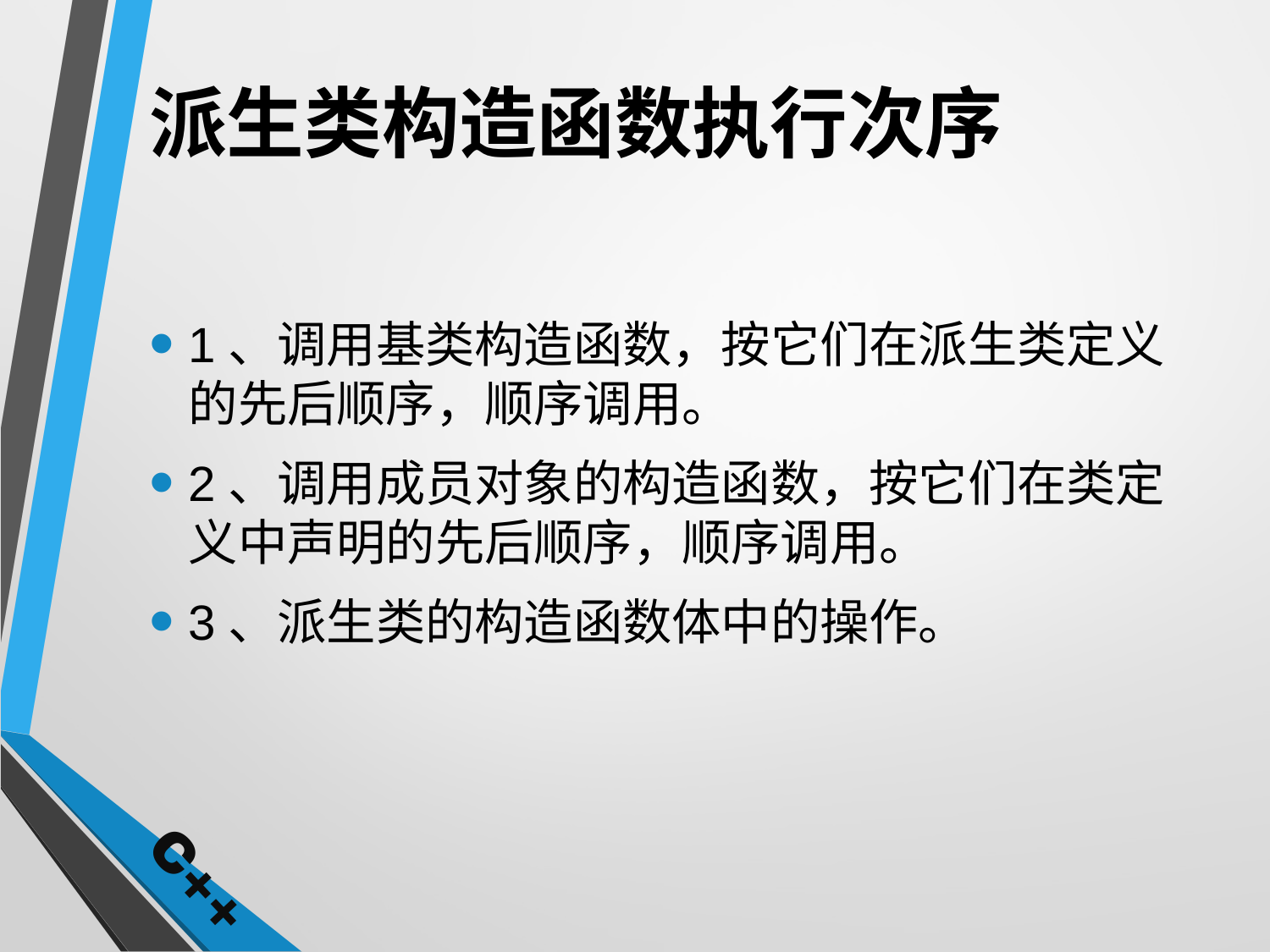

# 派生类构造函数执行次序
1、调用基类构造函数，按它们在派生类定义的先后顺序，顺序调用。
2、调用成员对象的构造函数，按它们在类定义中声明的先后顺序，顺序调用。
3、派生类的构造函数体中的操作。